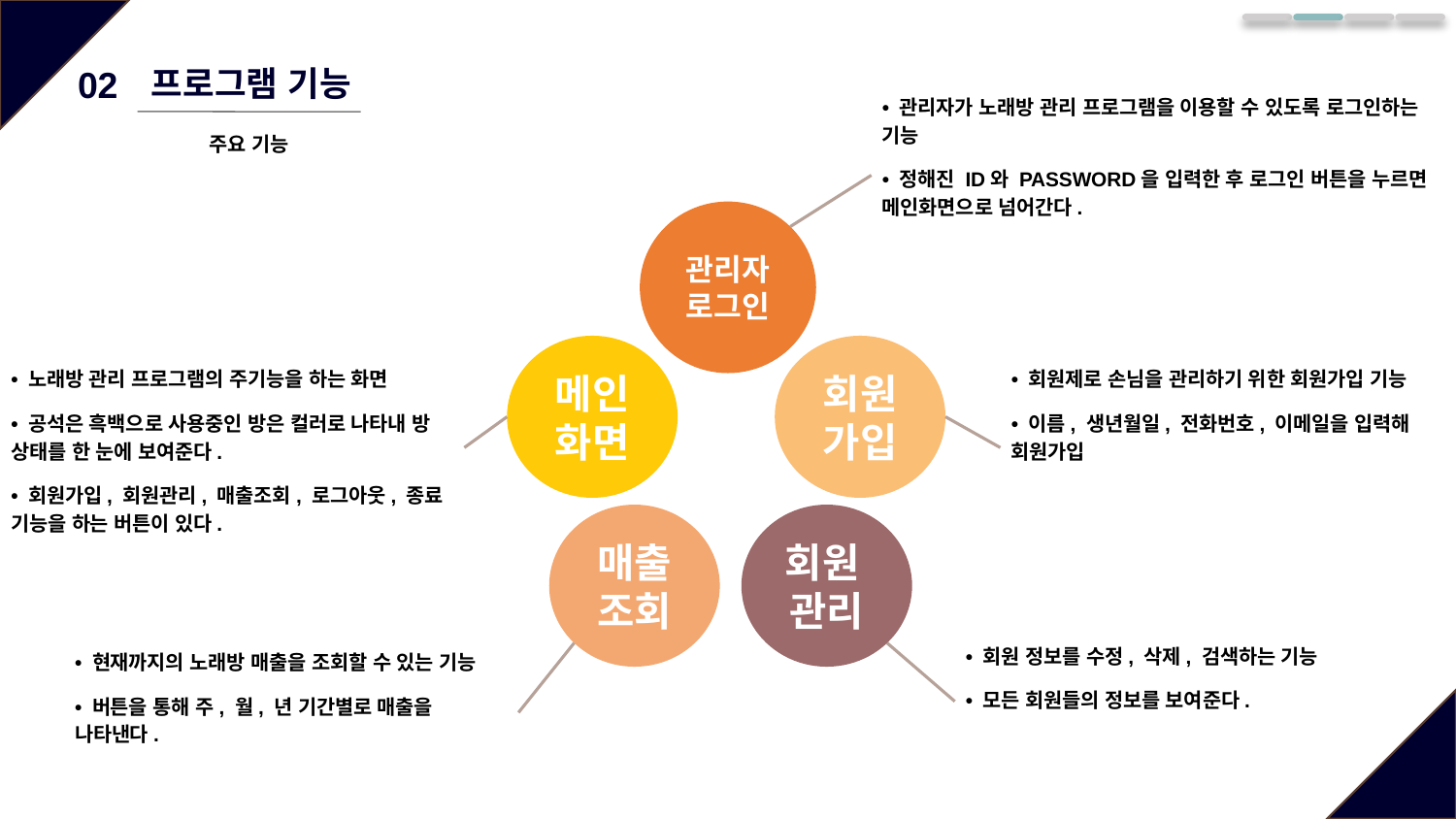

프로그램 기능
02
• 관리자가 노래방 관리 프로그램을 이용할 수 있도록 로그인하는 기능
• 정해진 ID와 PASSWORD을 입력한 후 로그인 버튼을 누르면 메인화면으로 넘어간다.
주요 기능
관리자
로그인
메인화면
회원가입
• 노래방 관리 프로그램의 주기능을 하는 화면
• 공석은 흑백으로 사용중인 방은 컬러로 나타내 방 상태를 한 눈에 보여준다.
• 회원가입, 회원관리, 매출조회, 로그아웃, 종료 기능을 하는 버튼이 있다.
• 회원제로 손님을 관리하기 위한 회원가입 기능
• 이름, 생년월일, 전화번호, 이메일을 입력해 회원가입
매출
조회
회원
관리
• 회원 정보를 수정, 삭제, 검색하는 기능
• 모든 회원들의 정보를 보여준다.
• 현재까지의 노래방 매출을 조회할 수 있는 기능
• 버튼을 통해 주, 월, 년 기간별로 매출을 나타낸다.